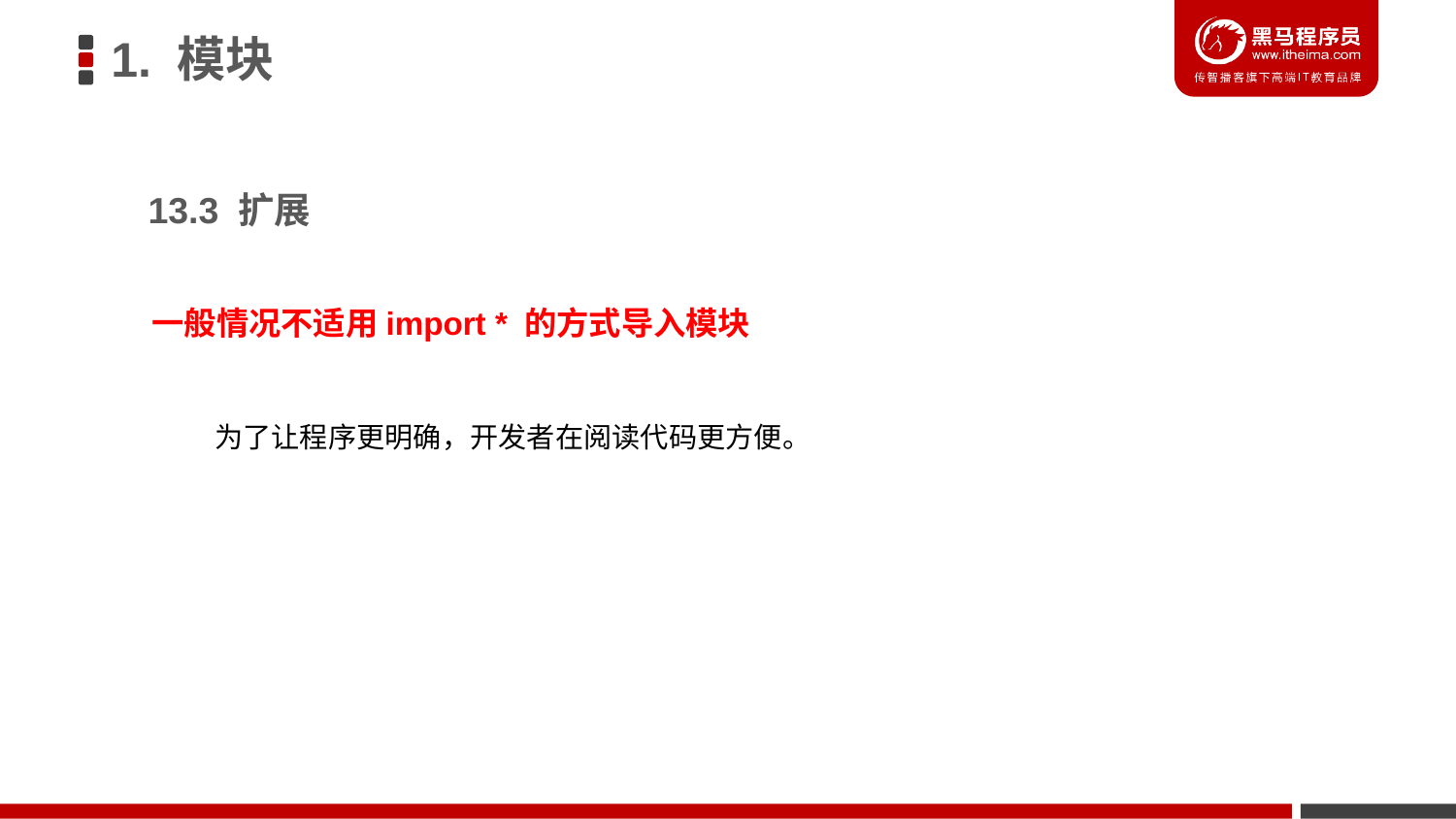

1. 模块
13.3 扩展
一般情况不适用import * 的方式导入模块
为了让程序更明确，开发者在阅读代码更方便。